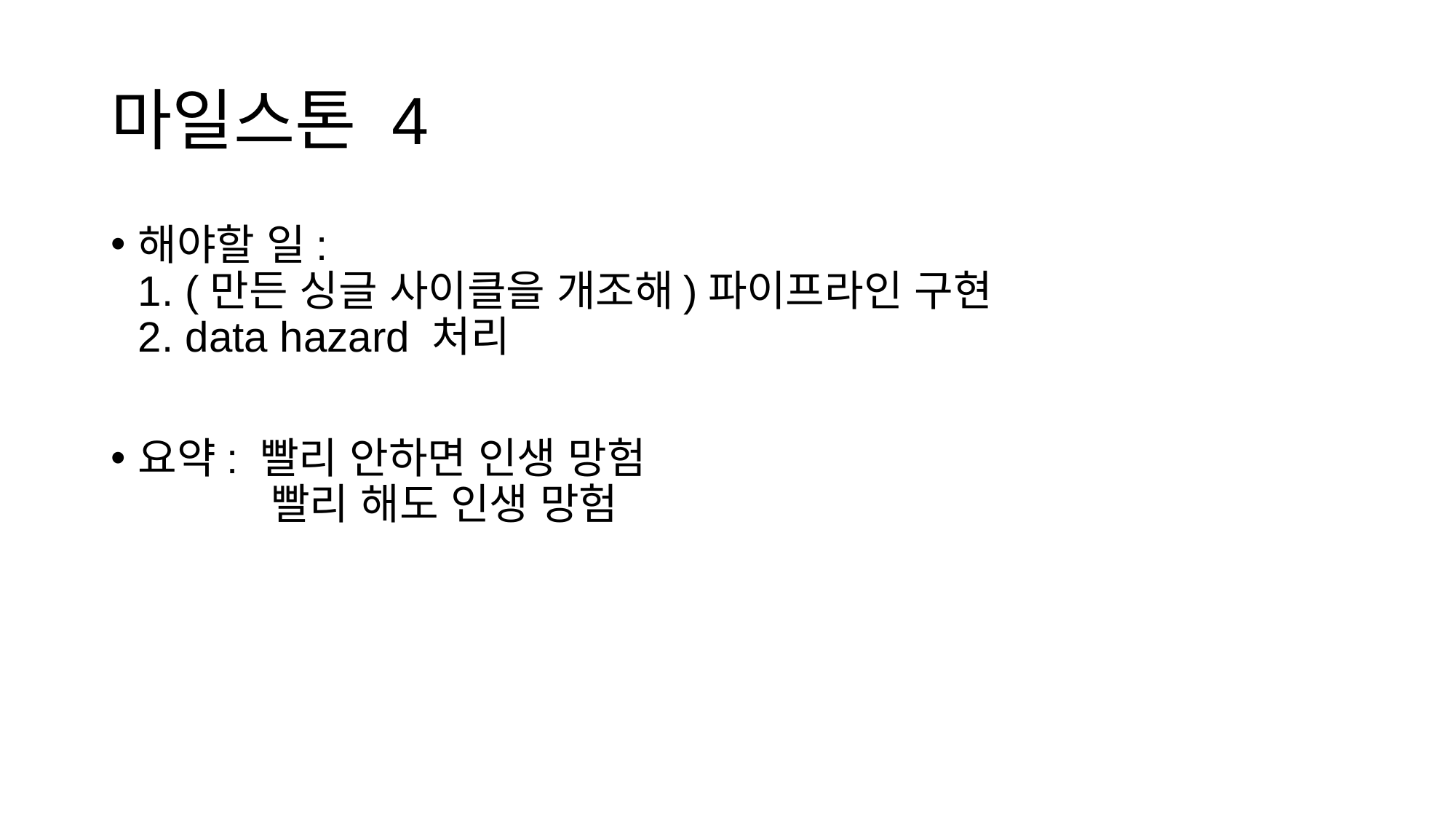

# 마일스톤 4
해야할 일:
1. (만든 싱글 사이클을 개조해)파이프라인 구현
2. data hazard 처리

요약: 빨리 안하면 인생 망험
	  빨리 해도 인생 망험